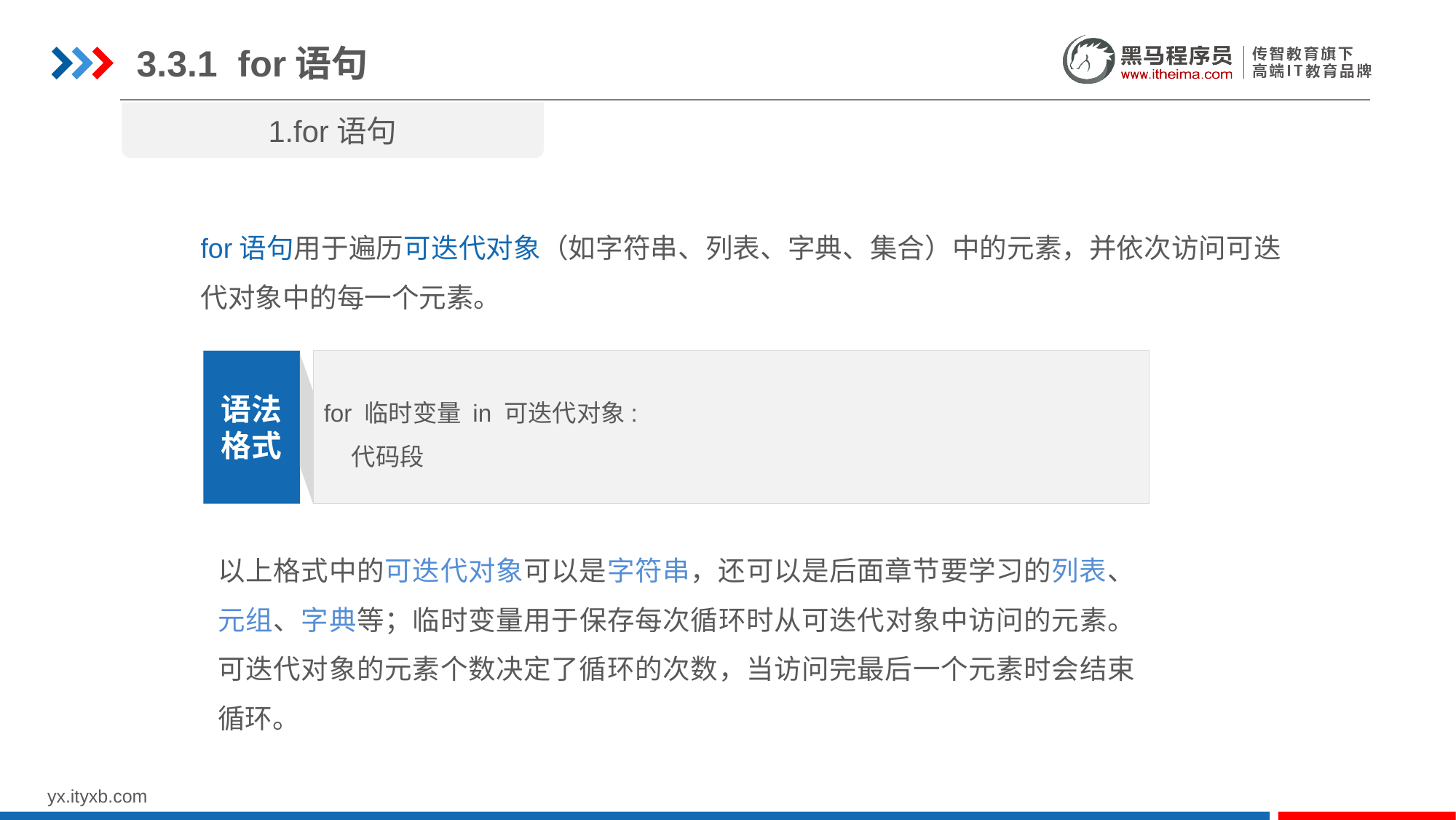

3.3.1  for语句

1.for语句
for语句用于遍历可迭代对象（如字符串、列表、字典、集合）中的元素，并依次访问可迭代对象中的每一个元素。

for 临时变量 in 可迭代对象:
    代码段

语法
格式
以上格式中的可迭代对象可以是字符串，还可以是后面章节要学习的列表、元组、字典等；临时变量用于保存每次循环时从可迭代对象中访问的元素。可迭代对象的元素个数决定了循环的次数，当访问完最后一个元素时会结束循环。